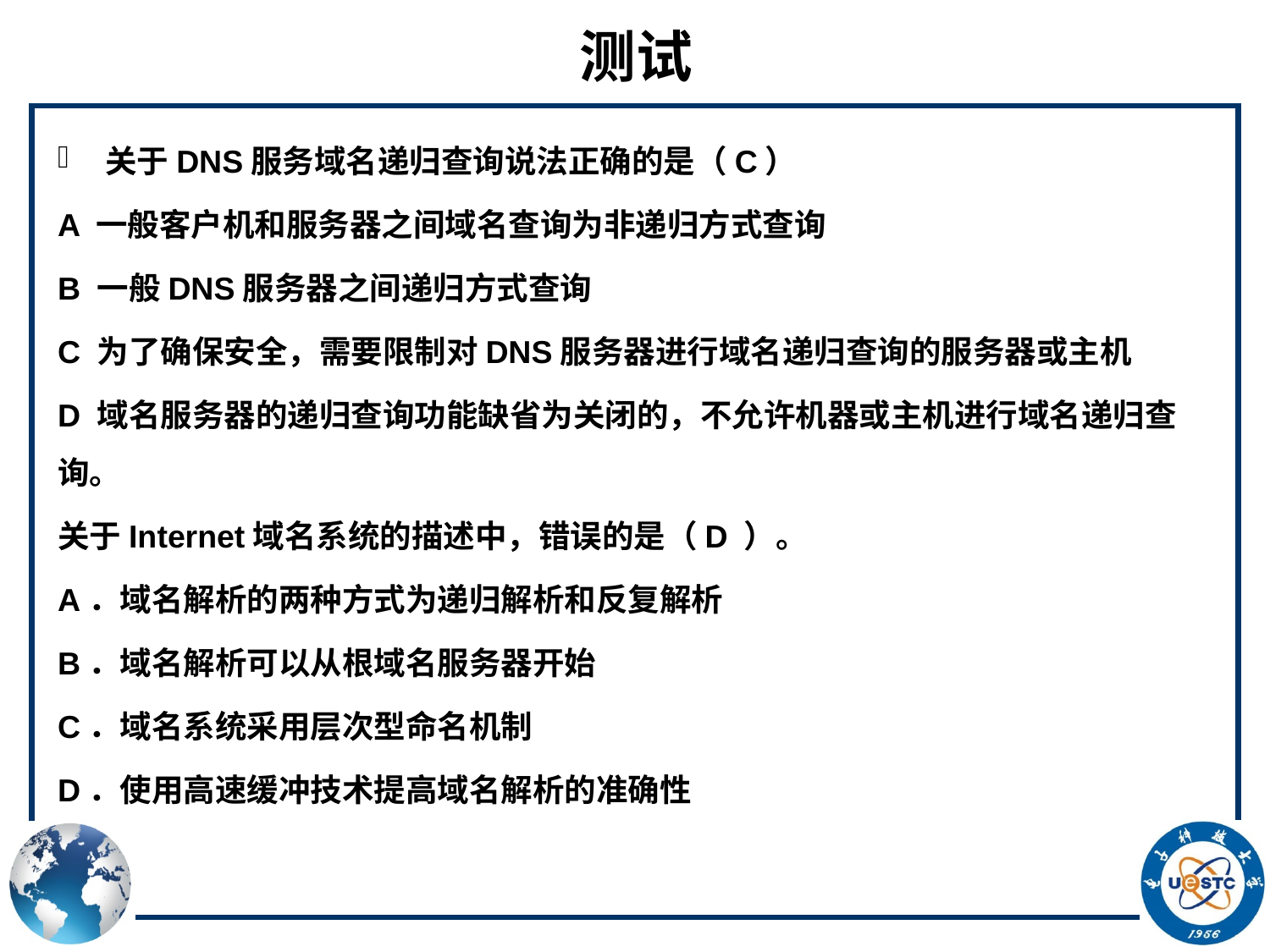

# 测试
关于DNS服务域名递归查询说法正确的是（C）
A 一般客户机和服务器之间域名查询为非递归方式查询
B 一般DNS服务器之间递归方式查询
C 为了确保安全，需要限制对DNS服务器进行域名递归查询的服务器或主机
D 域名服务器的递归查询功能缺省为关闭的，不允许机器或主机进行域名递归查询。
关于Internet域名系统的描述中，错误的是（D ）。
A．域名解析的两种方式为递归解析和反复解析
B．域名解析可以从根域名服务器开始
C．域名系统采用层次型命名机制
D．使用高速缓冲技术提高域名解析的准确性